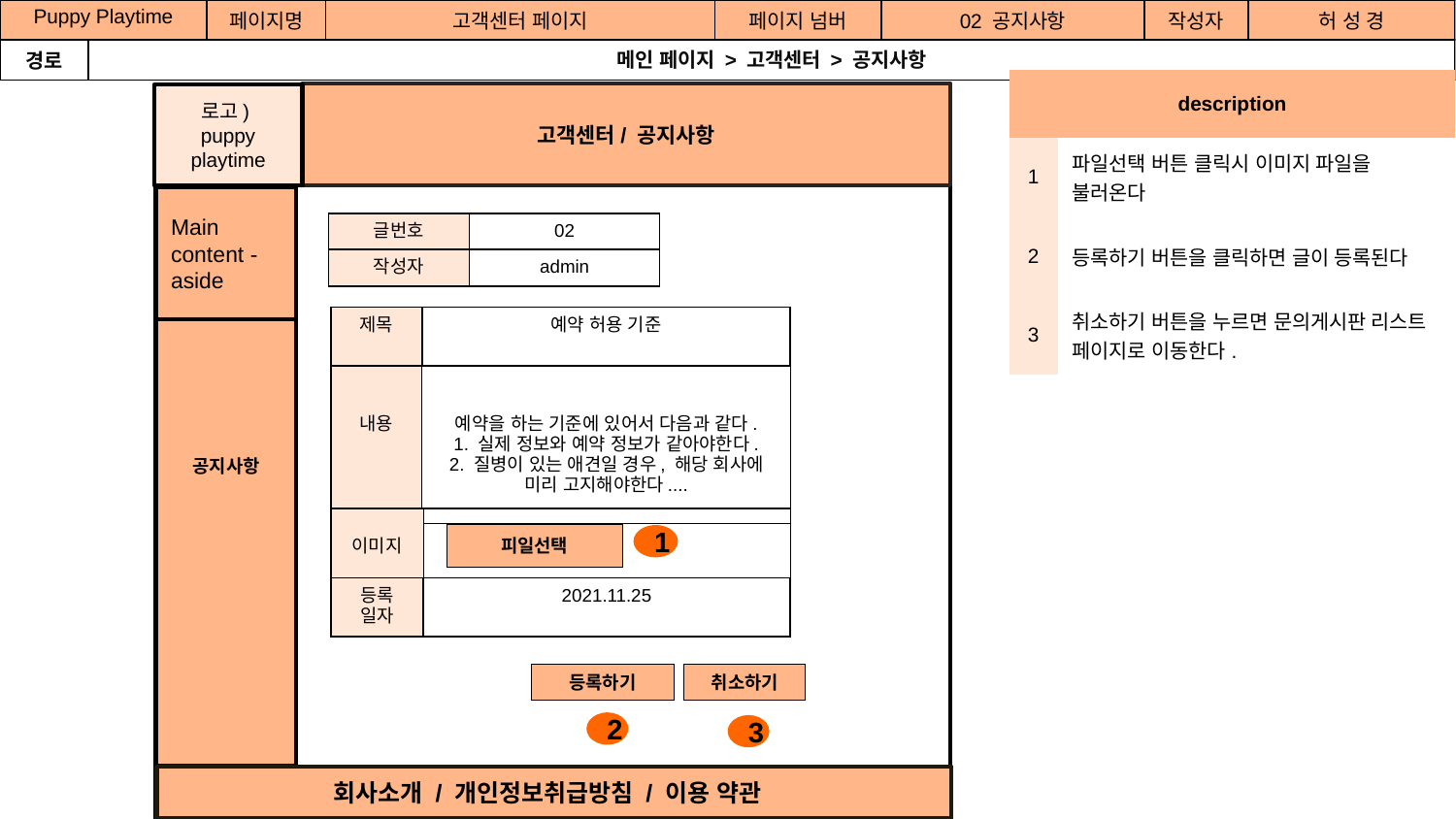

공간(오피스) 대여 시스템
| Puppy Playtime |  | 페이지명 | 고객센터 페이지 | 페이지 넘버 | 02 공지사항 | 작성자 | 허 성 경 |
| --- | --- | --- | --- | --- | --- | --- | --- |
| 경로 | 메인 페이지 > 고객센터 > 공지사항 |  |  |  |  |  |  |
| description |  |
| --- | --- |
| 1 | 파일선택 버튼 클릭시 이미지 파일을 불러온다 |
| 2 | 등록하기 버튼을 클릭하면 글이 등록된다 |
| 3 | 취소하기 버튼을 누르면 문의게시판 리스트 페이지로 이동한다. |
고객센터/ 공지사항
로고)
puppy
playtime

Main content -aside
공지사항

| 글번호 | 02 |
| --- | --- |
| 작성자 | admin |
| 제목 | 예약 허용 기준 |
| --- | --- |
| 내용 | 예약을 하는 기준에 있어서 다음과 같다. 1. 실제 정보와 예약 정보가 같아야한다. 2. 질병이 있는 애견일 경우, 해당 회사에 미리 고지해야한다.... |
| --- | --- |
| 이미지 |  |
| --- | --- |
피일선택
1
| 등록 일자 | 2021.11.25 |
| --- | --- |
취소하기
등록하기
2
3
회사소개 / 개인정보취급방침 / 이용 약관